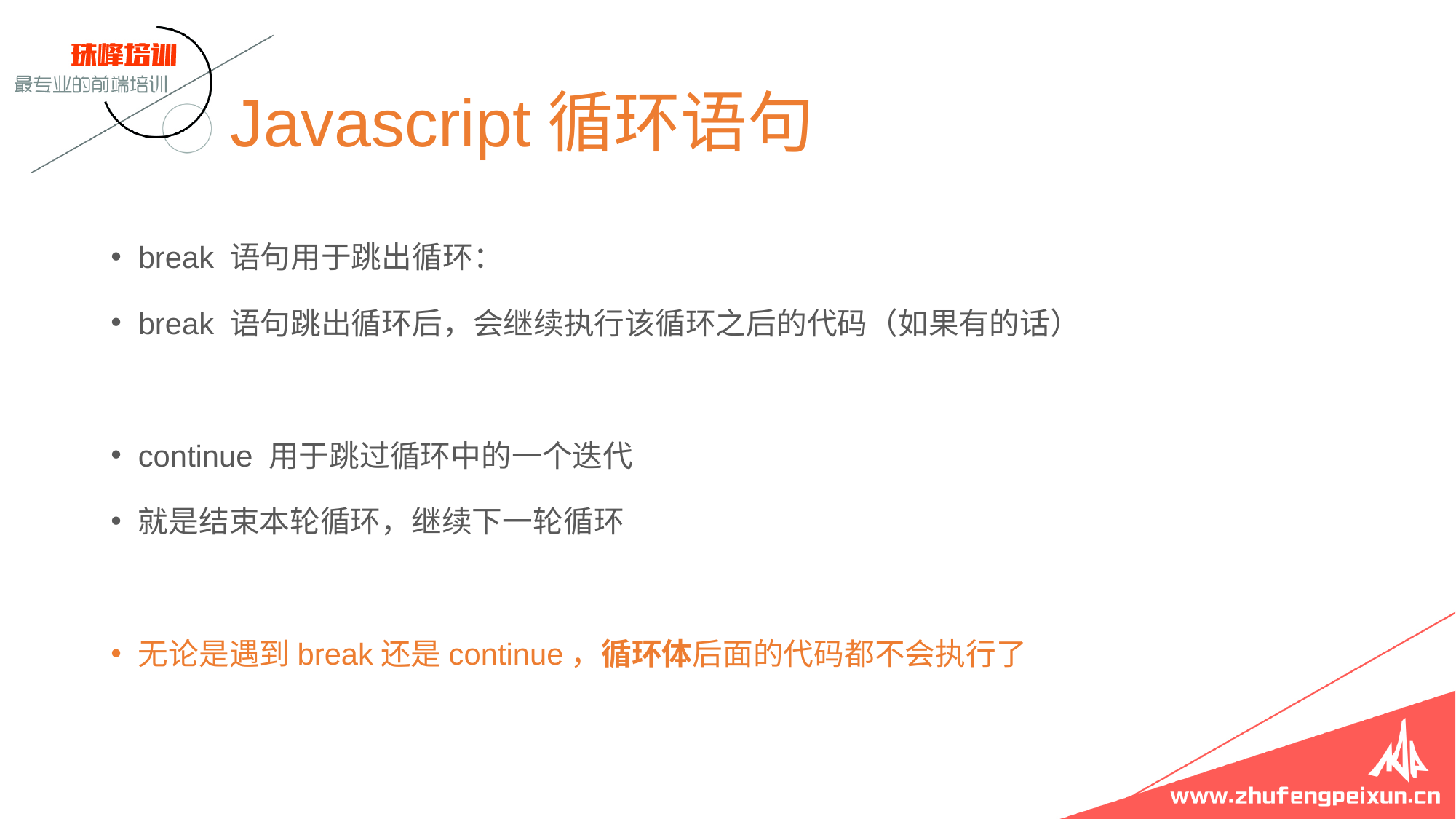

# Javascript循环语句
break 语句用于跳出循环：
break 语句跳出循环后，会继续执行该循环之后的代码（如果有的话）

continue 用于跳过循环中的一个迭代
就是结束本轮循环，继续下一轮循环

无论是遇到break还是continue，循环体后面的代码都不会执行了